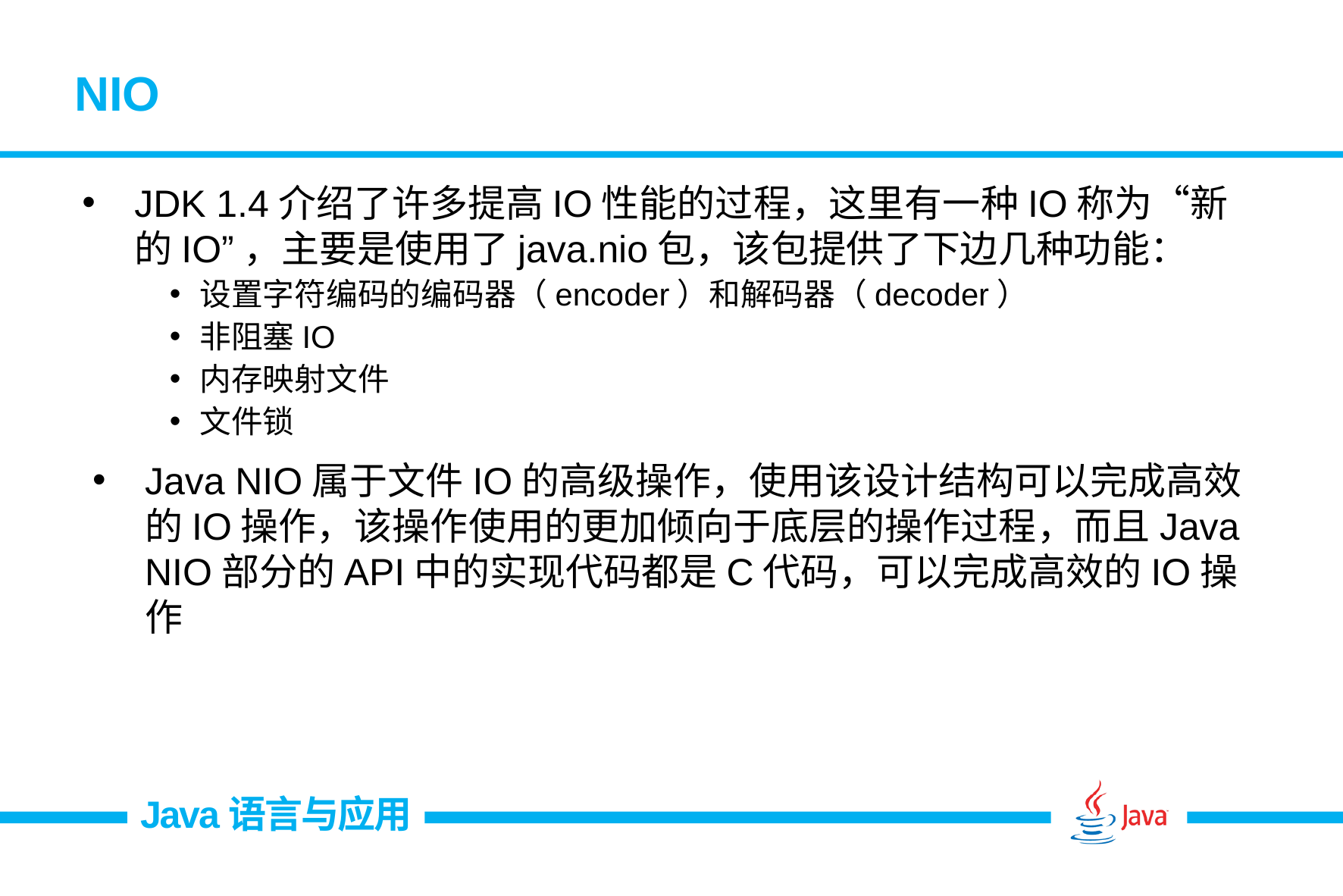

# NIO
JDK 1.4介绍了许多提高IO性能的过程，这里有一种IO称为“新的IO”，主要是使用了java.nio包，该包提供了下边几种功能：
设置字符编码的编码器（encoder）和解码器（decoder）
非阻塞IO
内存映射文件
文件锁
Java NIO属于文件IO的高级操作，使用该设计结构可以完成高效的IO操作，该操作使用的更加倾向于底层的操作过程，而且Java NIO部分的API中的实现代码都是C代码，可以完成高效的IO操作
97